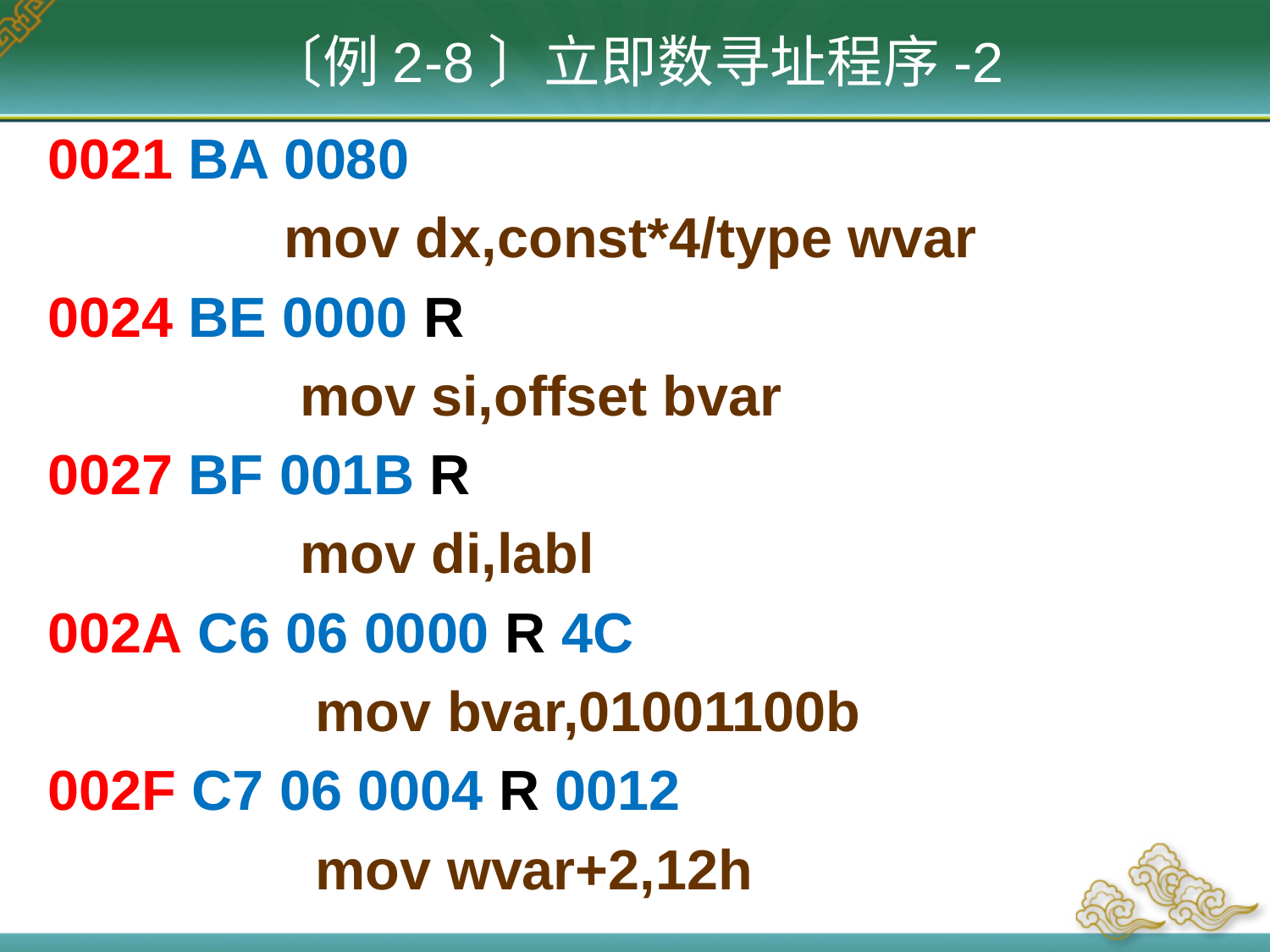

# 〔例2-8〕立即数寻址程序-2
0021 BA 0080
	       mov dx,const*4/type wvar
0024 BE 0000 R
	        mov si,offset bvar
0027 BF 001B R
	        mov di,labl
002A C6 06 0000 R 4C
	         mov bvar,01001100b
002F C7 06 0004 R 0012
	         mov wvar+2,12h